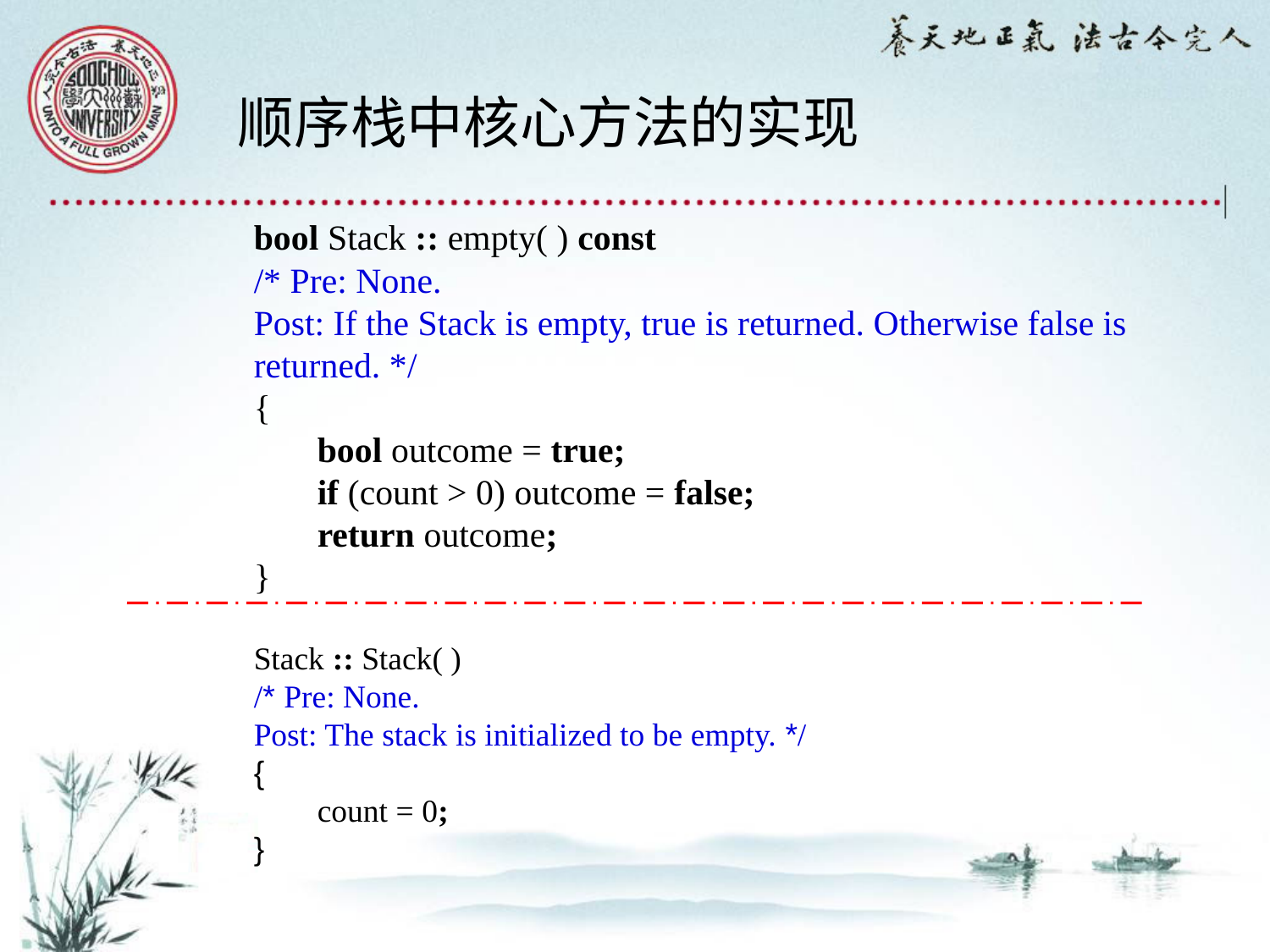

# 顺序栈中核心方法的实现
bool Stack :: empty( ) const
/* Pre: None.
Post: If the Stack is empty, true is returned. Otherwise false is returned. */
{
bool outcome = true;
if (count > 0) outcome = false;
return outcome;
}

Stack :: Stack( )
/* Pre: None.
Post: The stack is initialized to be empty. */
{
count = 0;
}